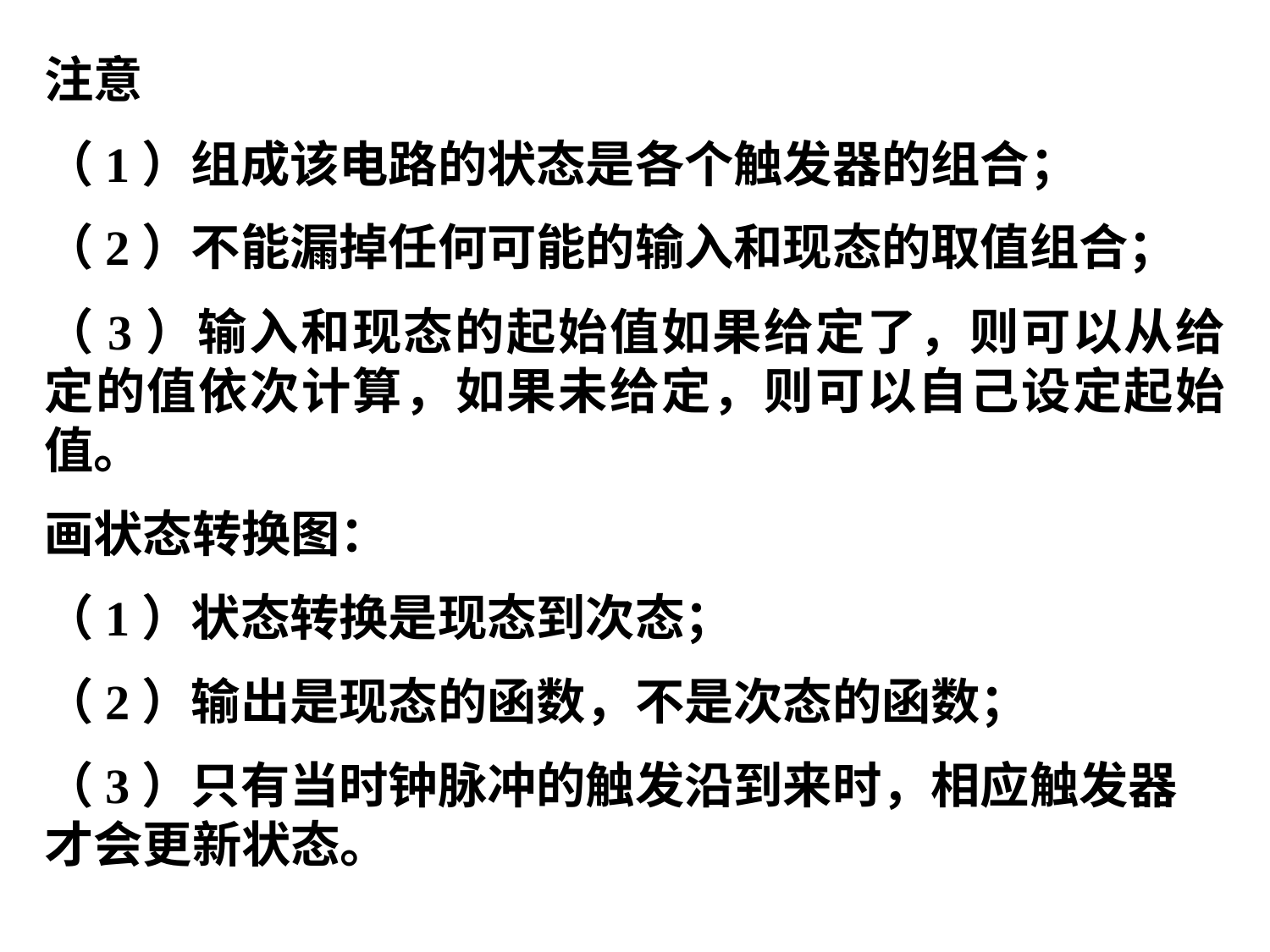

注意
（1）组成该电路的状态是各个触发器的组合；
（2）不能漏掉任何可能的输入和现态的取值组合；
（3）输入和现态的起始值如果给定了，则可以从给定的值依次计算，如果未给定，则可以自己设定起始值。
画状态转换图：
（1）状态转换是现态到次态；
（2）输出是现态的函数，不是次态的函数；
（3）只有当时钟脉冲的触发沿到来时，相应触发器才会更新状态。